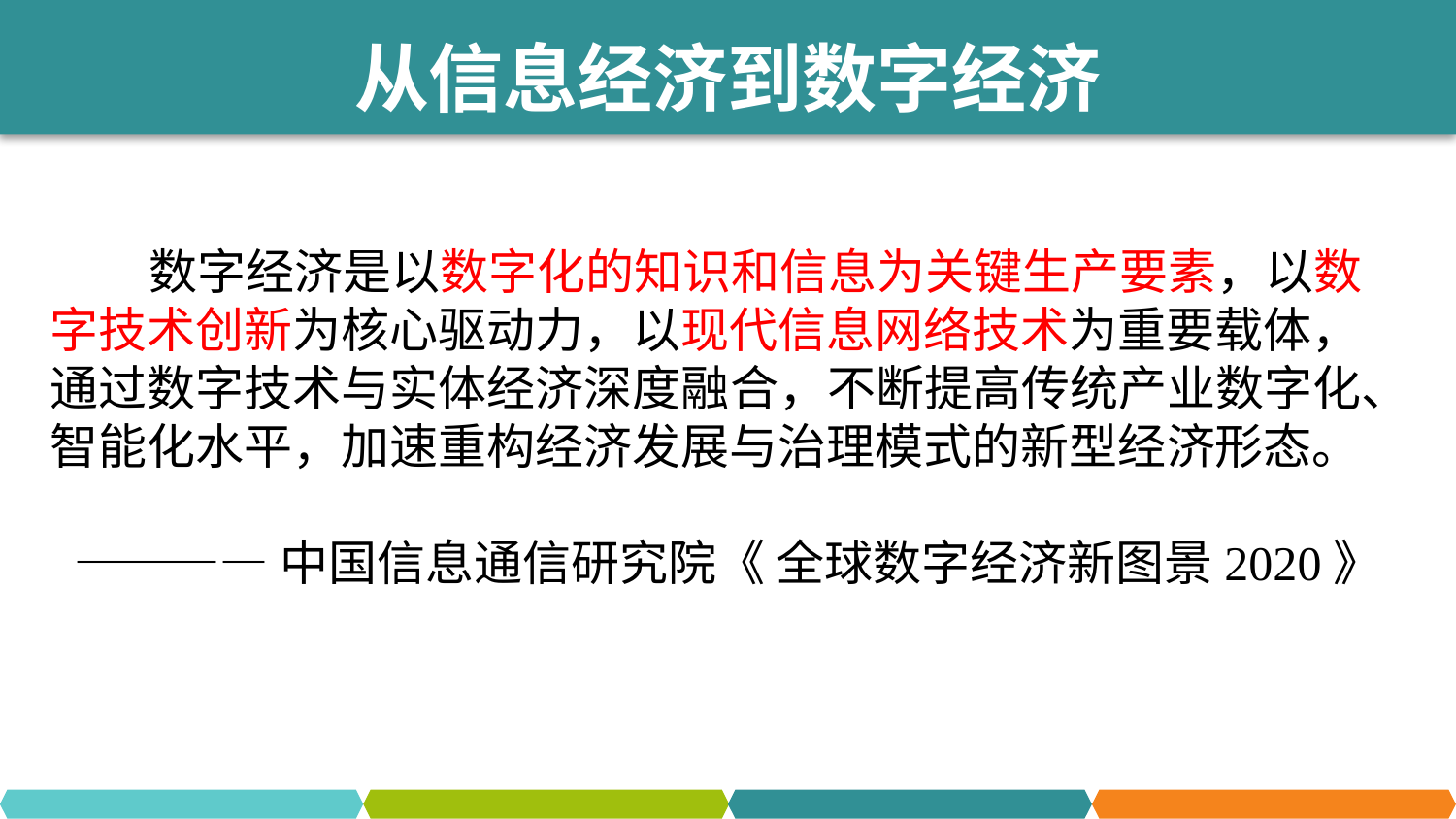

从信息经济到数字经济

        数字经济是以数字化的知识和信息为关键生产要素，以数字技术创新为核心驱动力，以现代信息网络技术为重要载体，通过数字技术与实体经济深度融合，不断提高传统产业数字化、智能化水平，加速重构经济发展与治理模式的新型经济形态。

————中国信息通信研究院《 全球数字经济新图景2020》